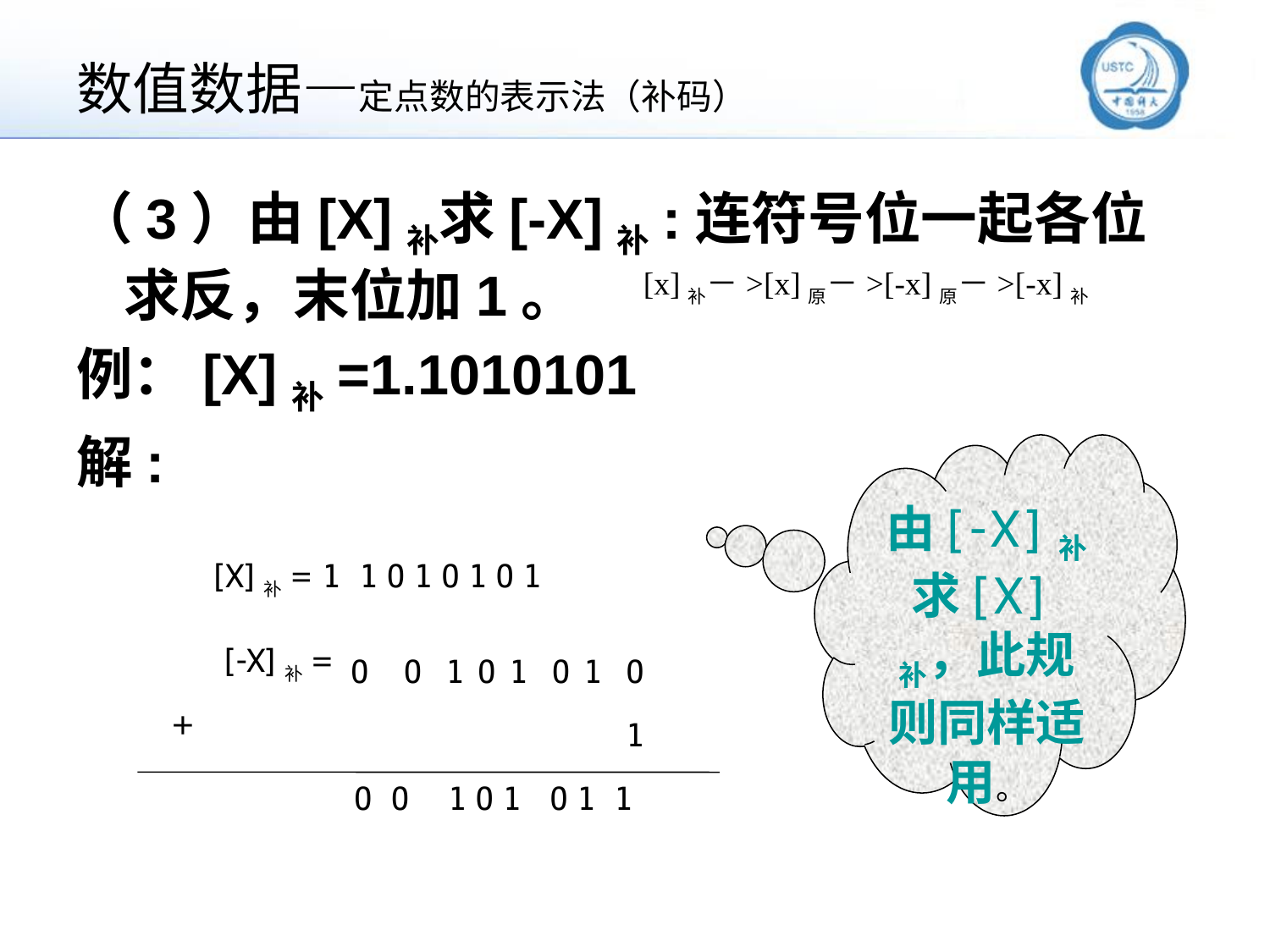

# 数值数据—定点数的表示法（补码）
（3）由[X]补求[-X]补:连符号位一起各位求反，末位加1。
例：[X]补=1.1010101
解:
[x]补－>[x]原－>[-x]原－>[-x]补
由[-X]补求[X]补，此规则同样适用。
[X]补= 1  1 0 1 0 1 0 1
[-X]补=
0
0
1
0
1
0
1
0
+
1

         0  0    1 0 1   0 1  1